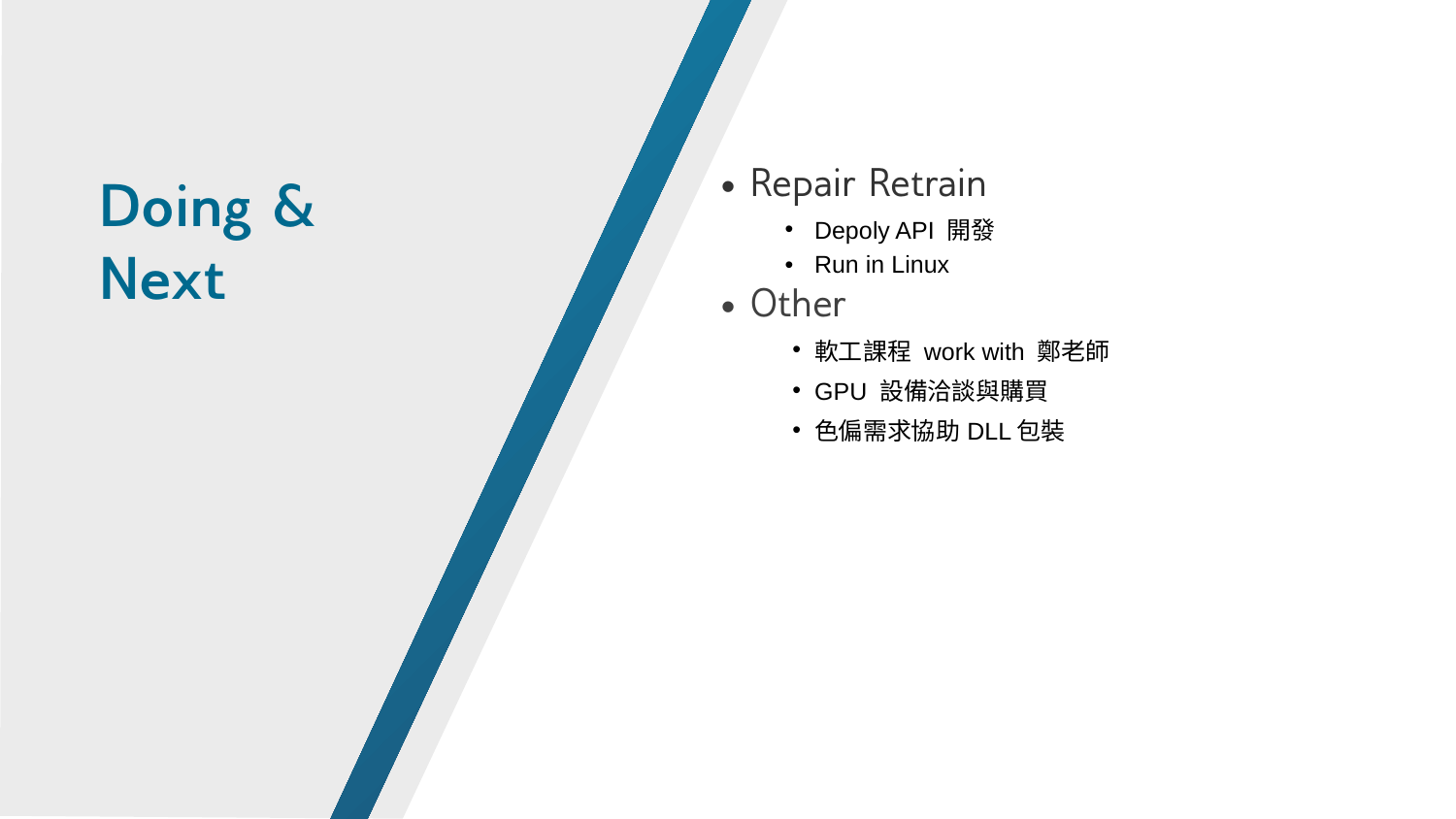

Doing & Next
Repair Retrain
Depoly API 開發
Run in Linux
Other
軟工課程 work with 鄭老師
GPU 設備洽談與購買
色偏需求協助DLL包裝